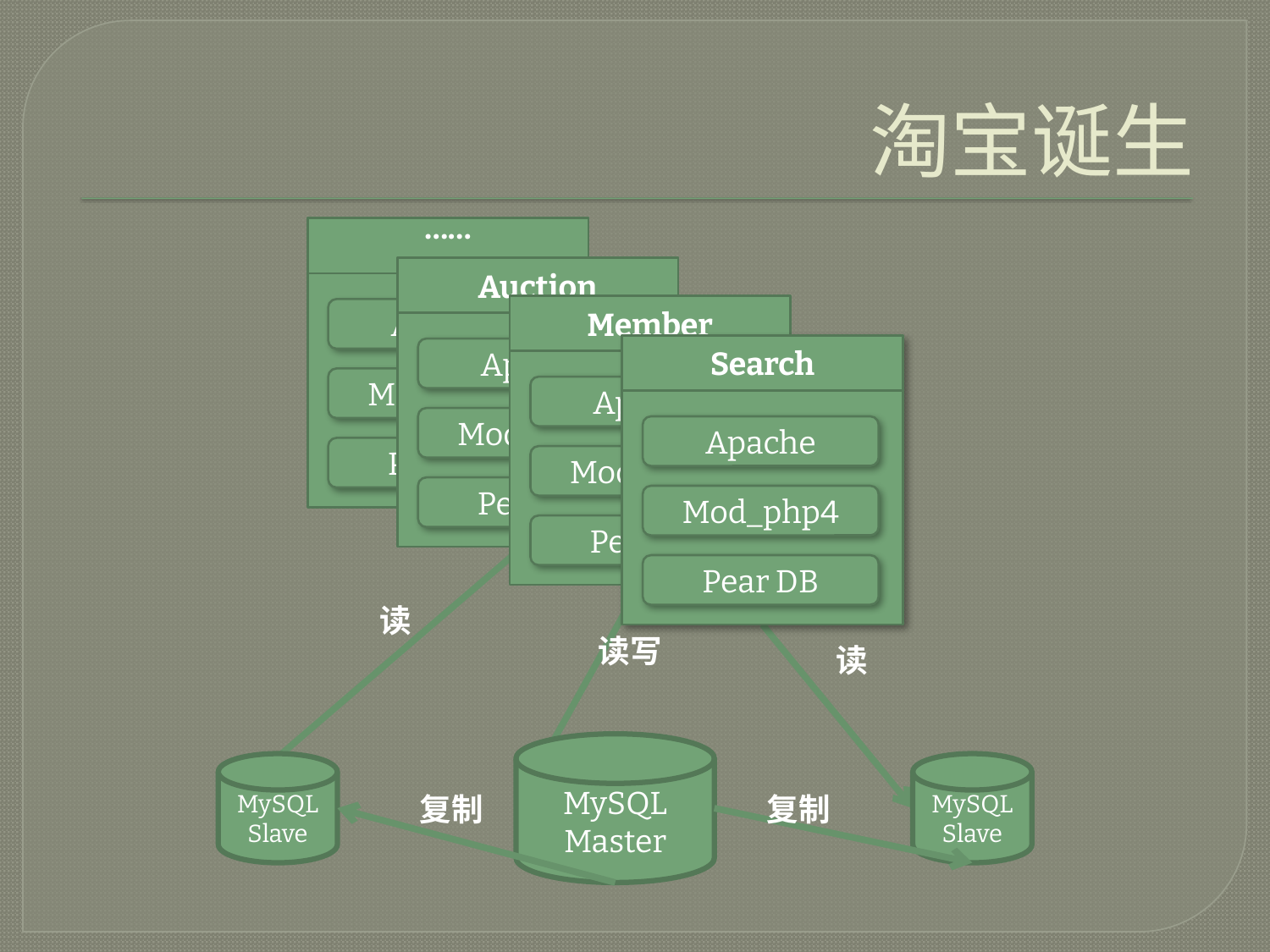

# 淘宝诞生

……

Apache
Mod_php4
Pear DB

Auction
Apache
Mod_php4
Pear DB

Member
Apache
Mod_php4
Pear DB

Search
Apache
Mod_php4
Pear DB
读
读写
读
MySQL Master
MySQL Slave
MySQL Slave
复制
复制